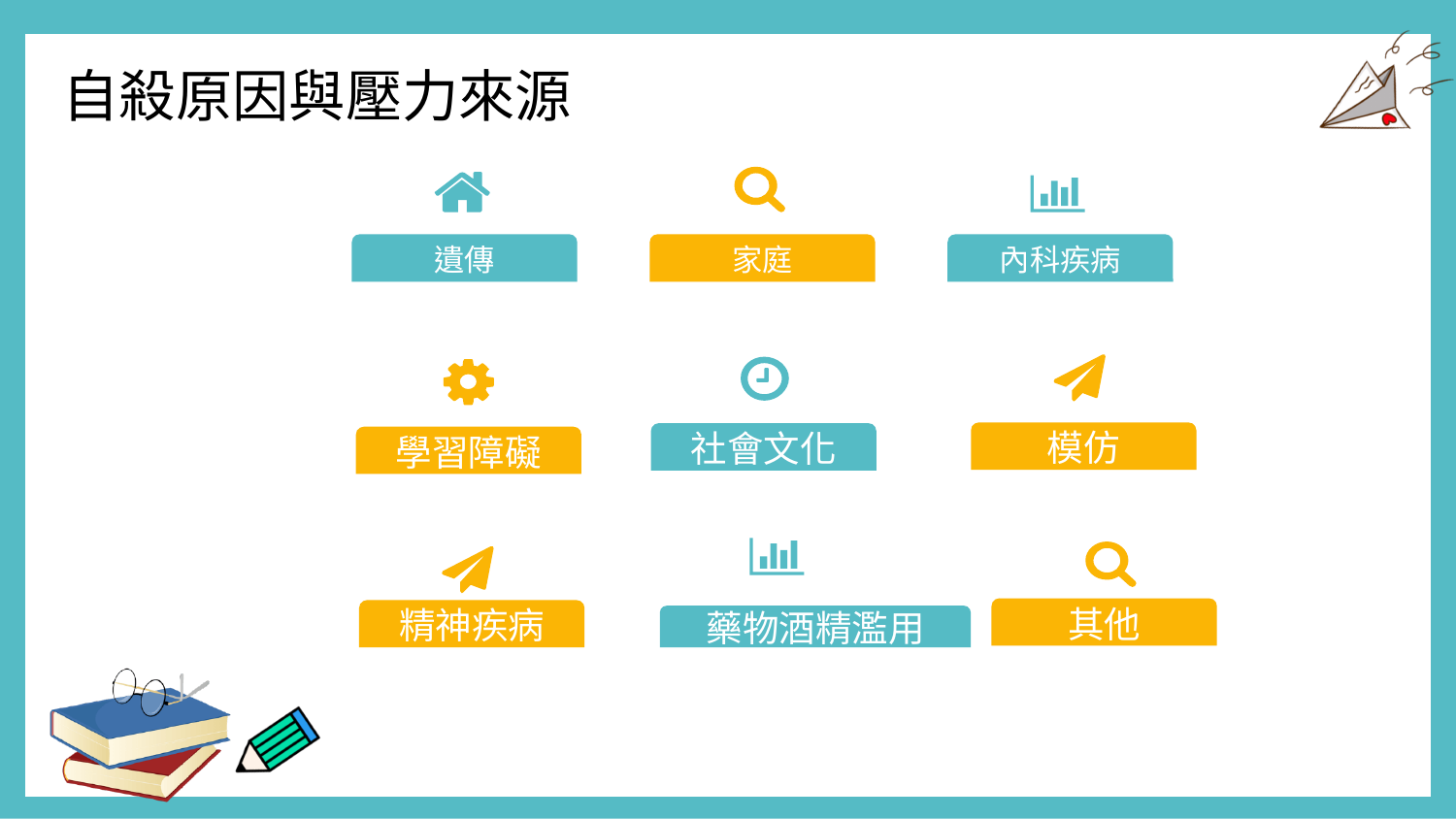

自殺原因與壓力來源

家庭

遺傳

內科疾病

模仿

社會文化

學習障礙

藥物酒精濫用

其他

精神疾病